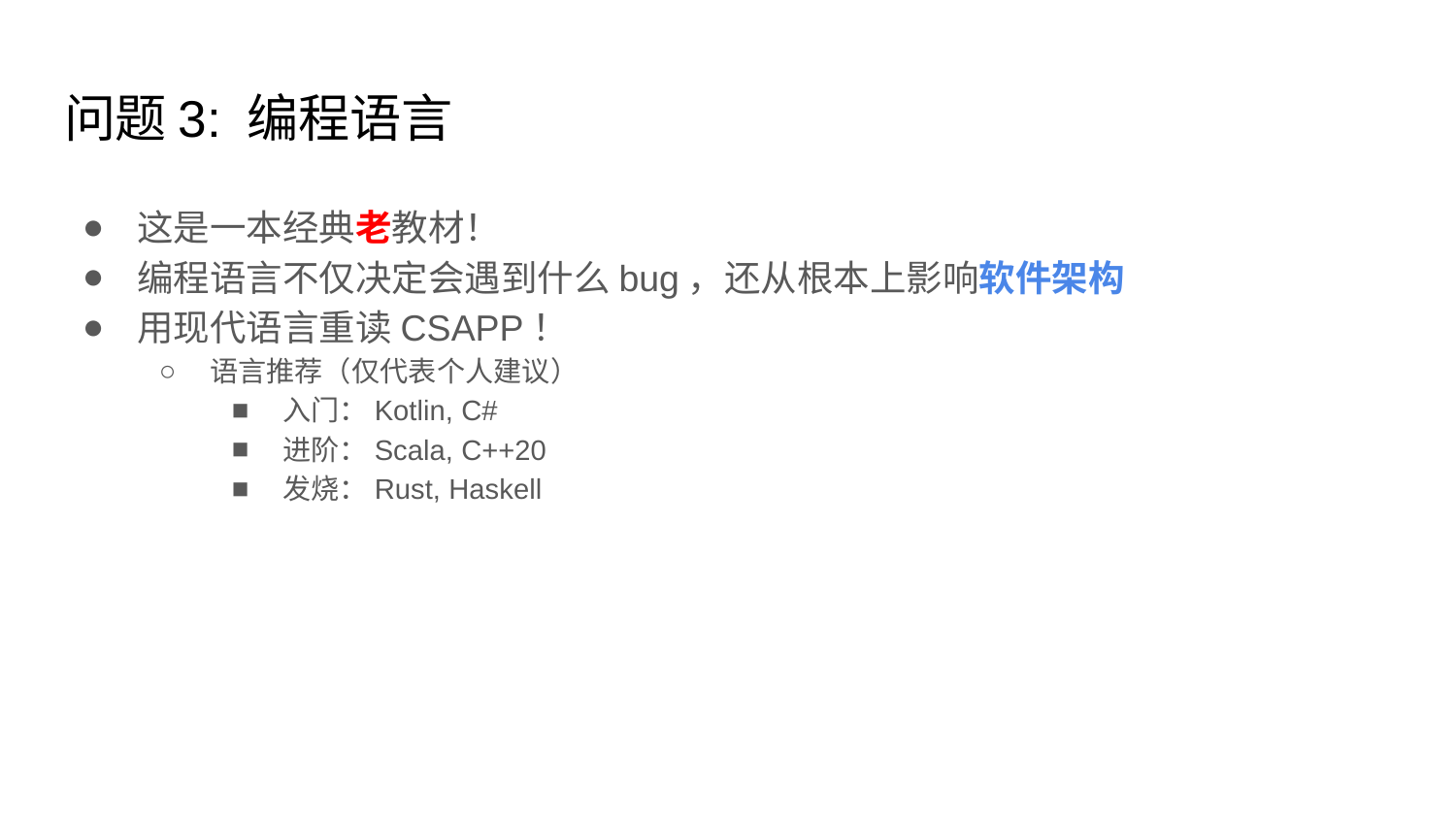

# 问题3: 编程语言
这是一本经典老教材！
编程语言不仅决定会遇到什么bug，还从根本上影响软件架构
用现代语言重读CSAPP！
语言推荐（仅代表个人建议）
入门：Kotlin, C#
进阶：Scala, C++20
发烧：Rust, Haskell